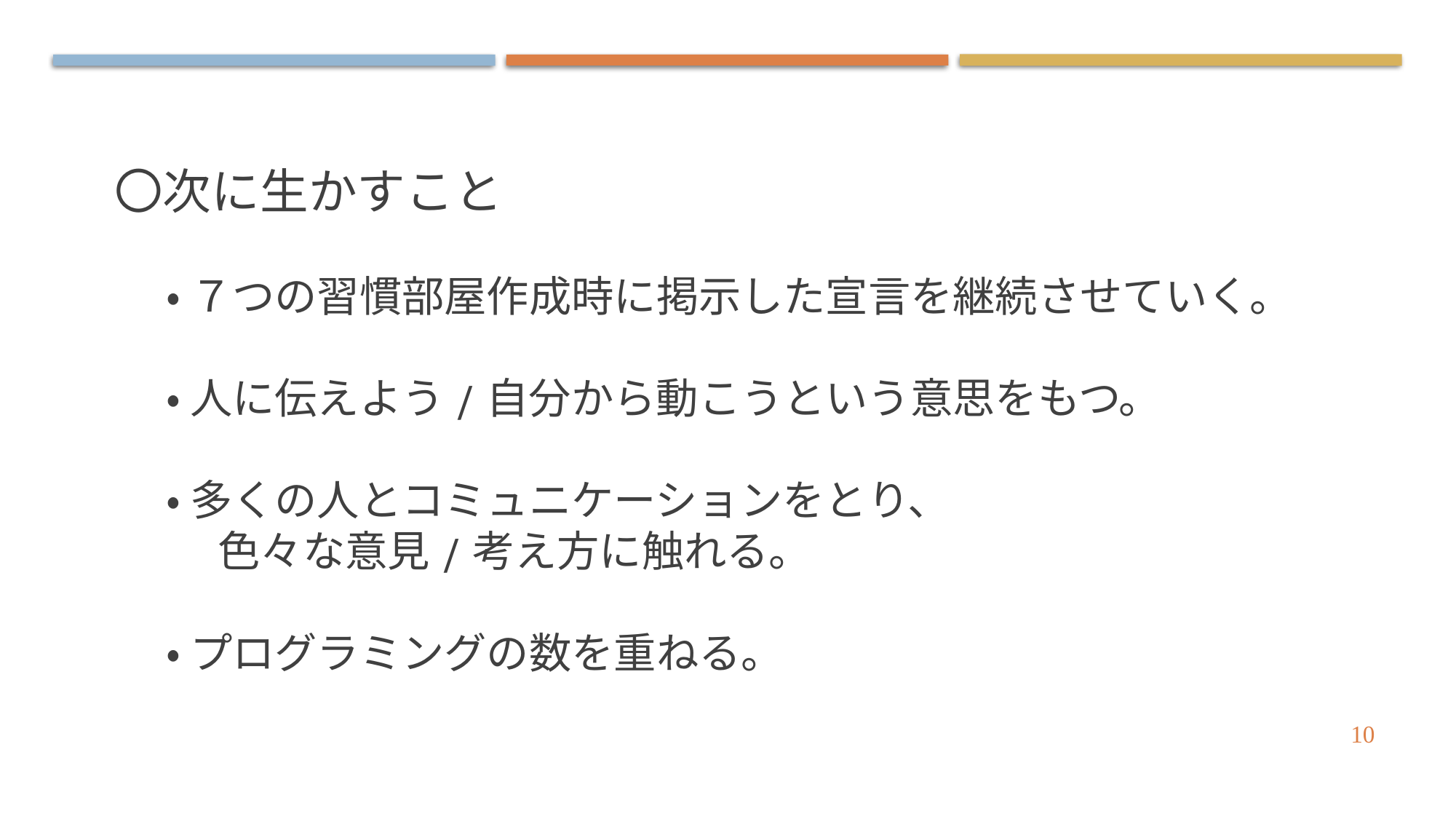

〇次に生かすこと

　 ・ ７つの習慣部屋作成時に掲示した宣言を継続させていく。

　 ・ 人に伝えよう/自分から動こうという意思をもつ。

　 ・ 多くの人とコミュニケーションをとり、
　　  色々な意見/考え方に触れる。

　 ・ プログラミングの数を重ねる。
10